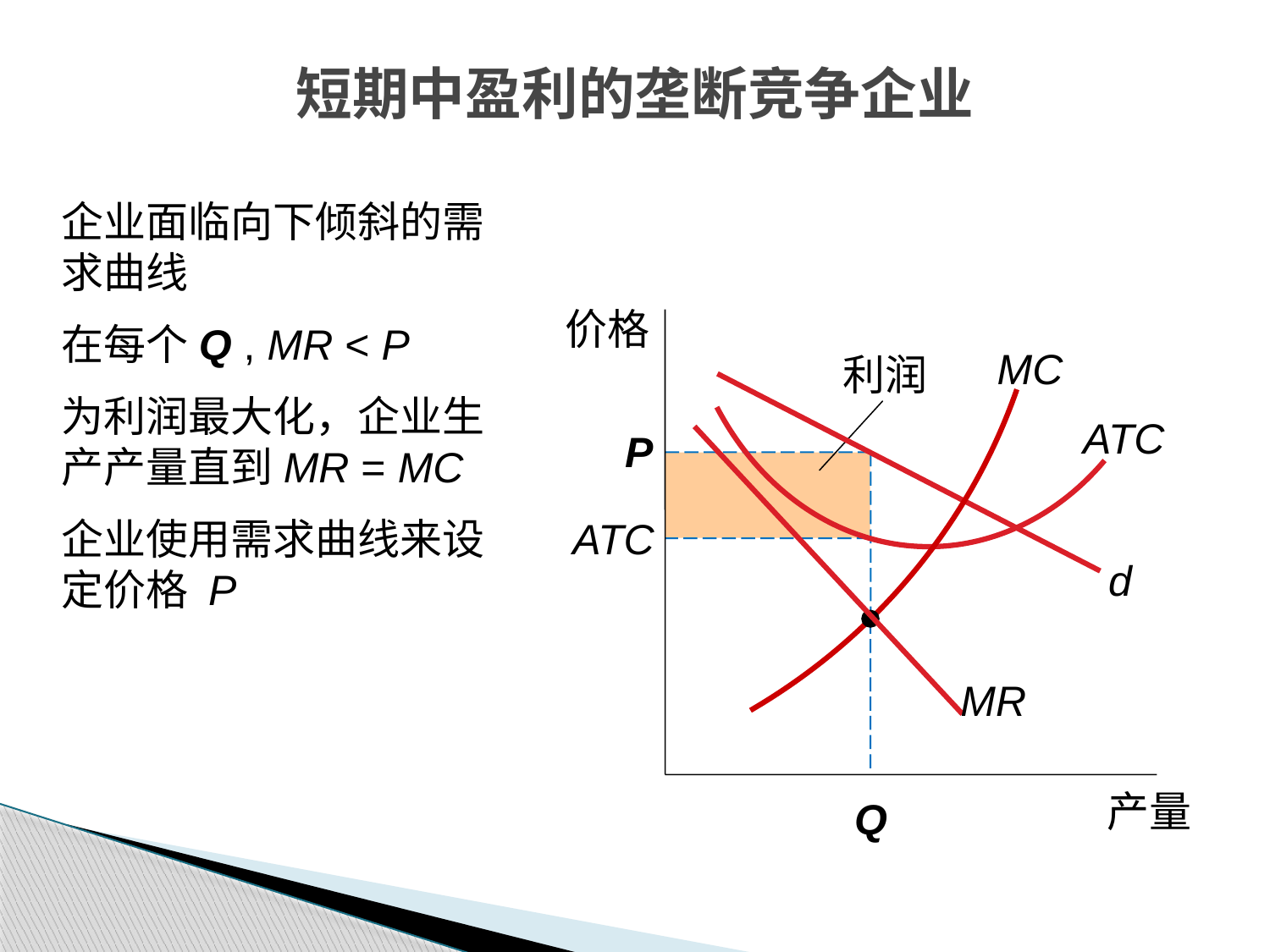

短期中盈利的垄断竞争企业
企业面临向下倾斜的需求曲线
在每个Q , MR < P
为利润最大化，企业生产产量直到MR = MC
企业使用需求曲线来设定价格 P

MC

ATC
价格

产量
利润

d
P

ATC

Q
MR